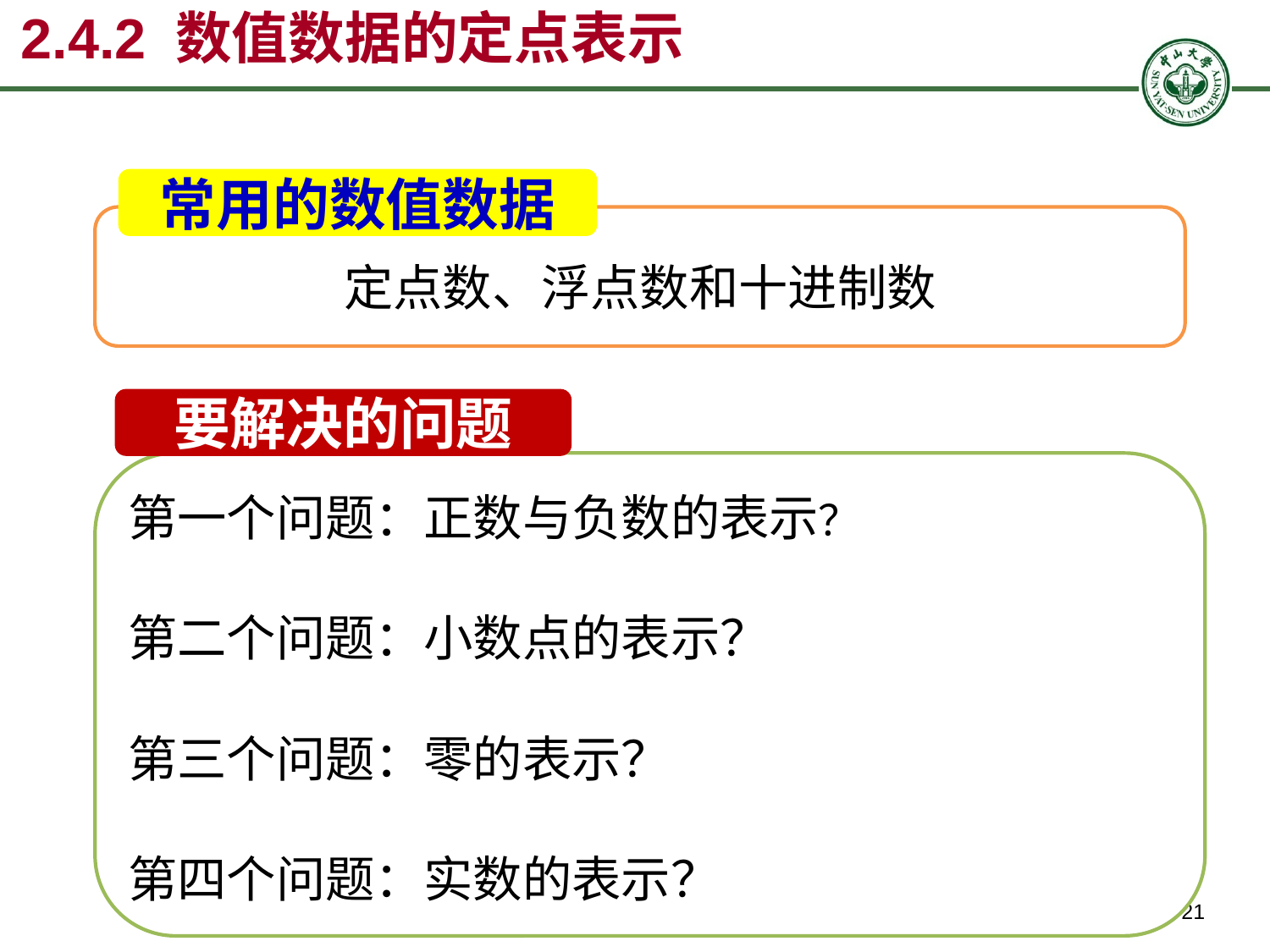

# 2.4.2 数值数据的定点表示

常用的数值数据
定点数、浮点数和十进制数

要解决的问题
第一个问题：正数与负数的表示？

第二个问题：小数点的表示？

第三个问题：零的表示？

第四个问题：实数的表示？